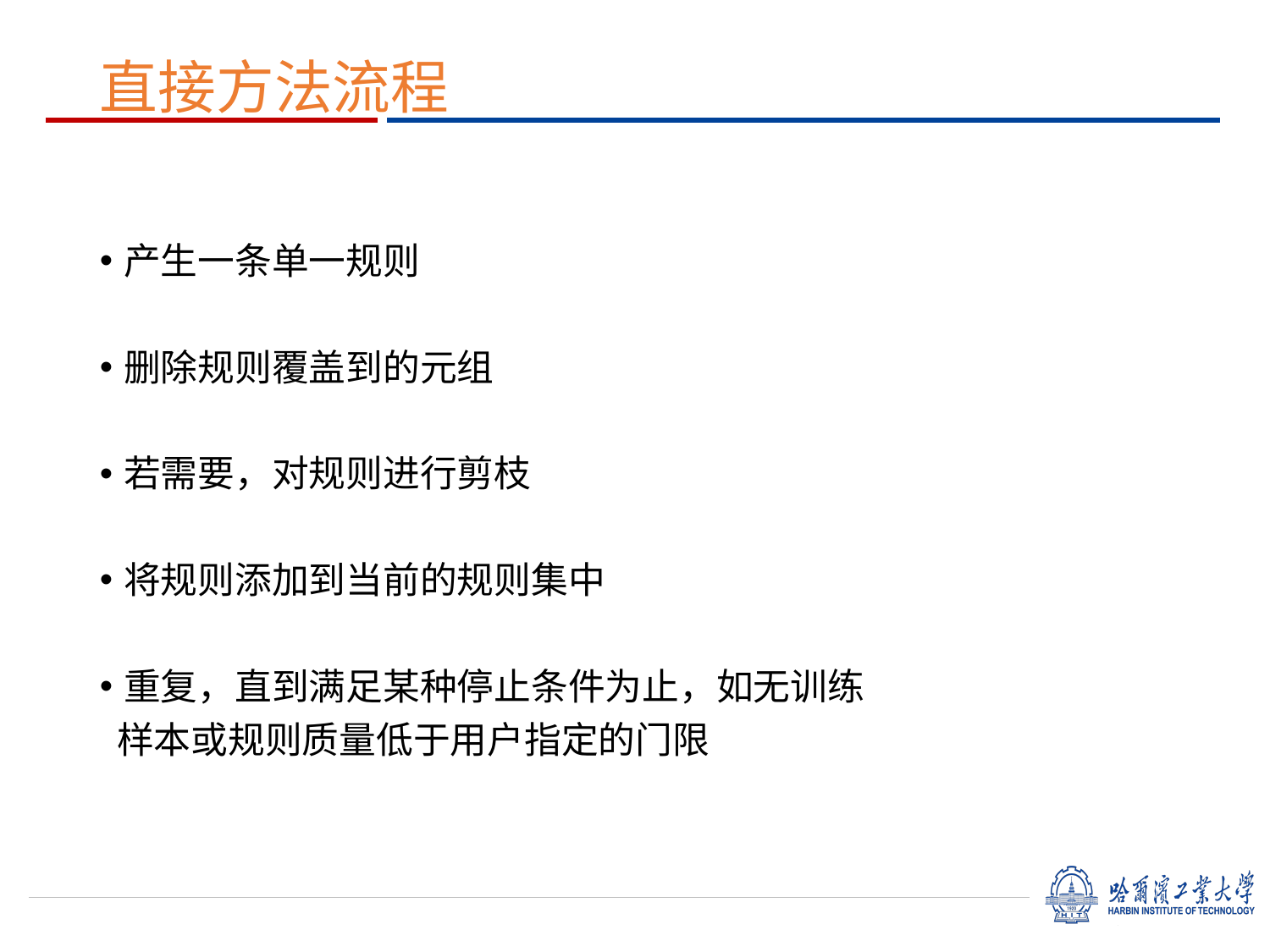

# 直接方法流程
产生一条单一规则

删除规则覆盖到的元组

若需要，对规则进行剪枝

将规则添加到当前的规则集中

重复，直到满足某种停止条件为止，如无训练
 样本或规则质量低于用户指定的门限